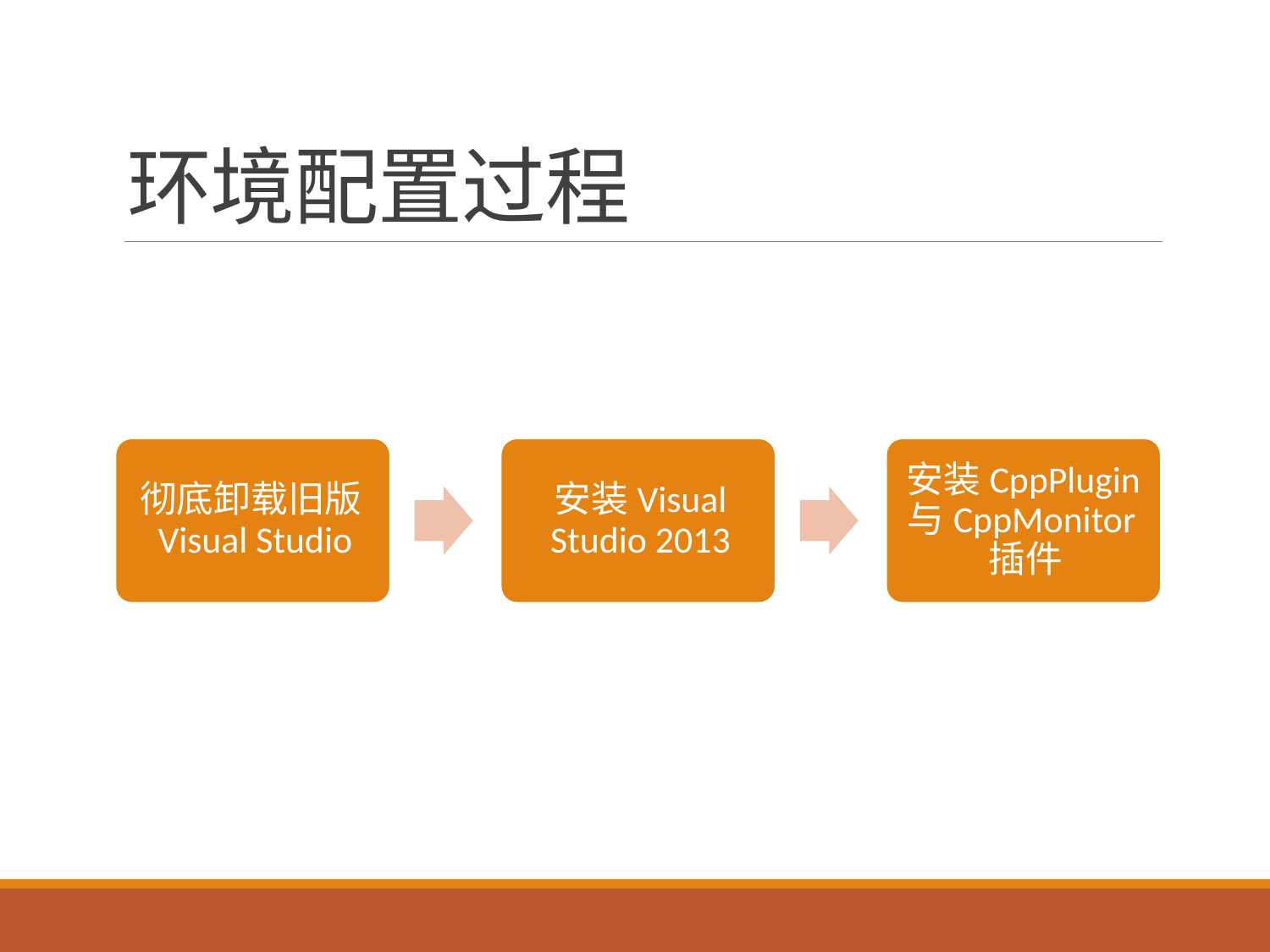

# 环境配置过程
彻底卸载旧版Visual Studio

安装Visual Studio 2013

安装CppPlugin与CppMonitor插件